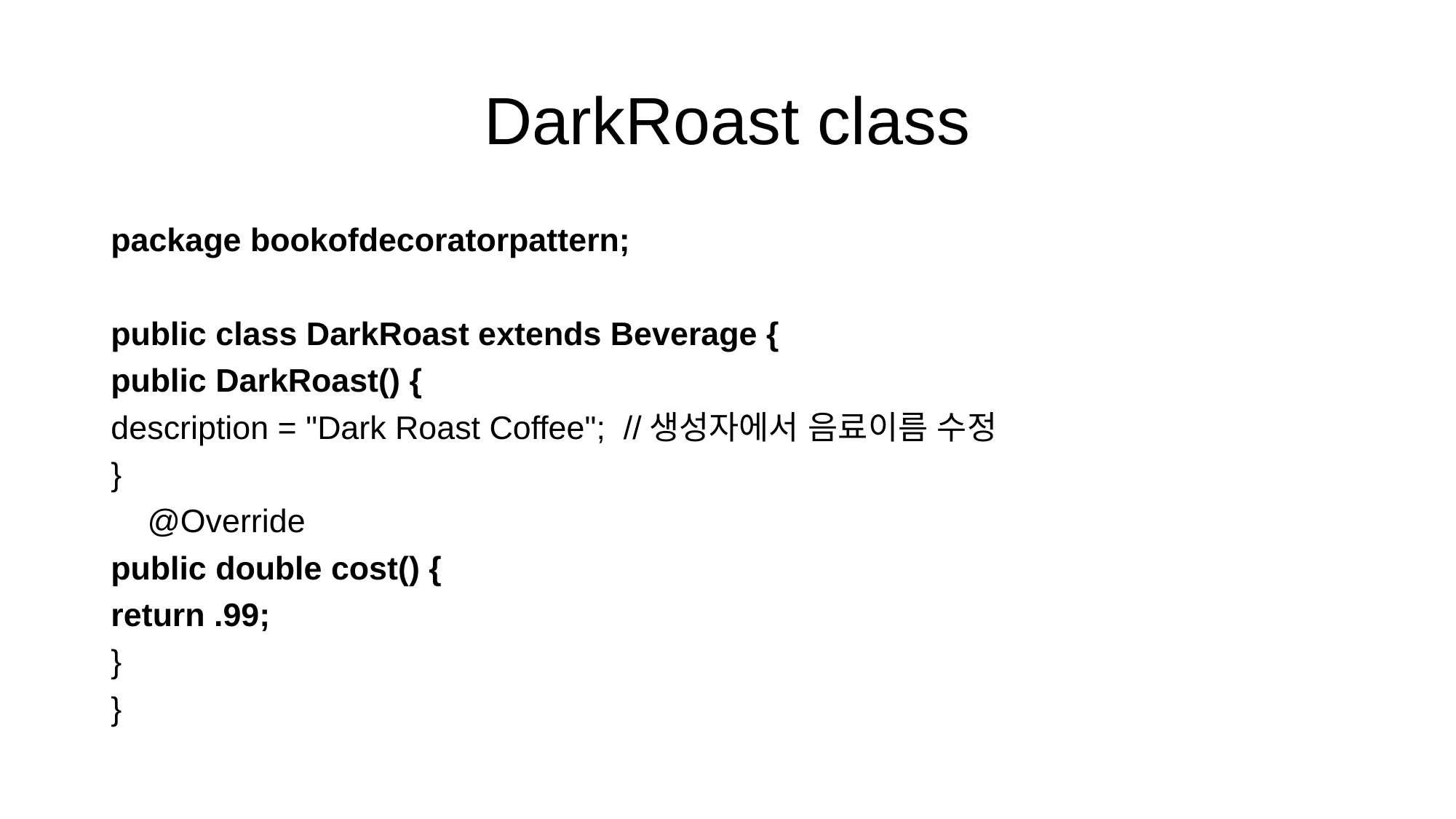

# DarkRoast class
package bookofdecoratorpattern;

public class DarkRoast extends Beverage {
public DarkRoast() {
description = "Dark Roast Coffee";  //생성자에서 음료이름 수정
}
    @Override
public double cost() {
return .99;
}
}